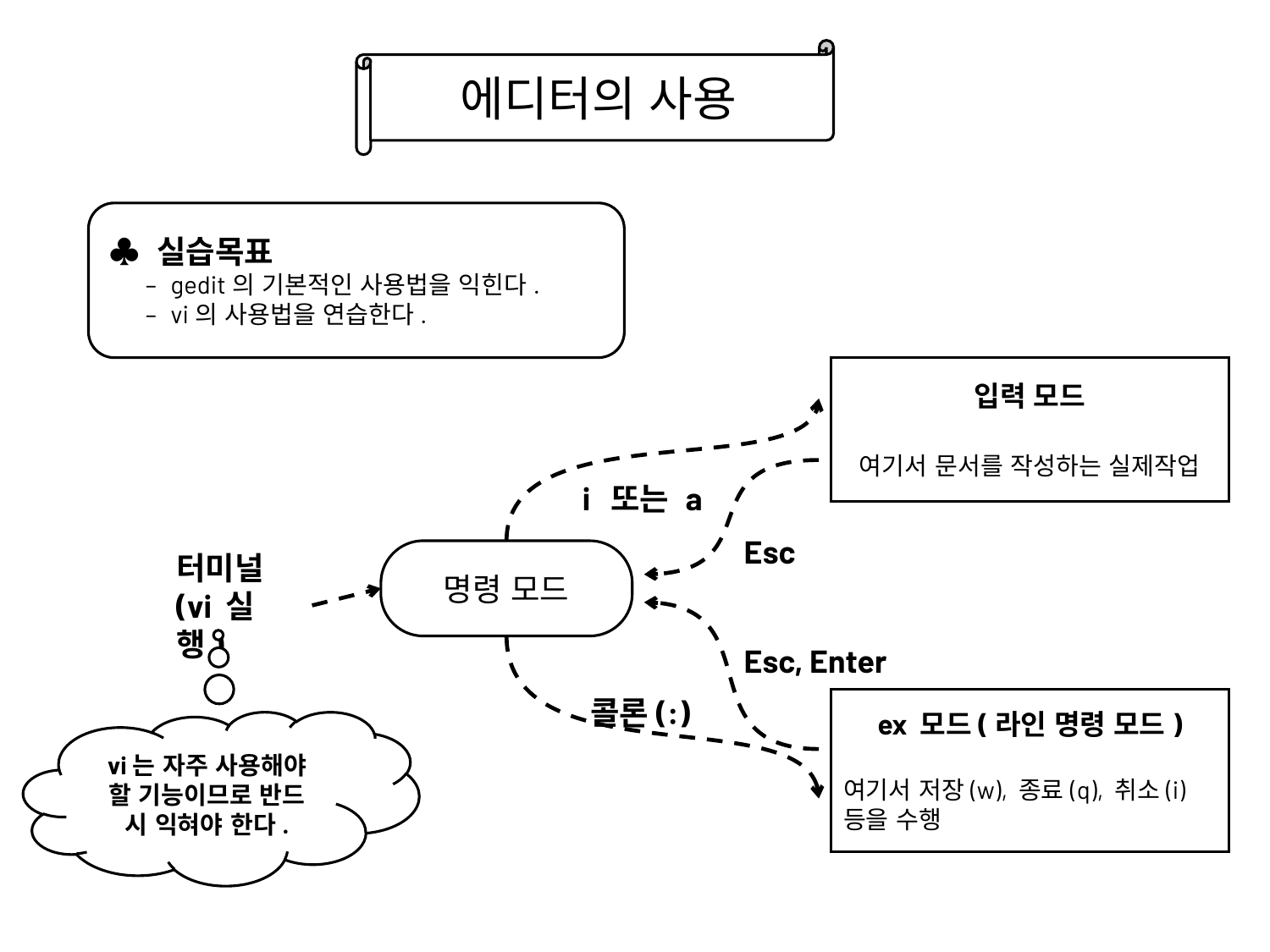

에디터의 사용
♣ 실습목표
gedit의 기본적인 사용법을 익힌다.
vi의 사용법을 연습한다.
입력 모드
여기서 문서를 작성하는 실제작업
i  또는 a
Esc
명령 모드
터미널
(vi 실행)
Esc, Enter
콜론(:)
ex 모드(라인 명령 모드)
여기서 저장(w), 종료(q), 취소(i)
등을 수행
vi는 자주 사용해야
할 기능이므로 반드
시 익혀야 한다.